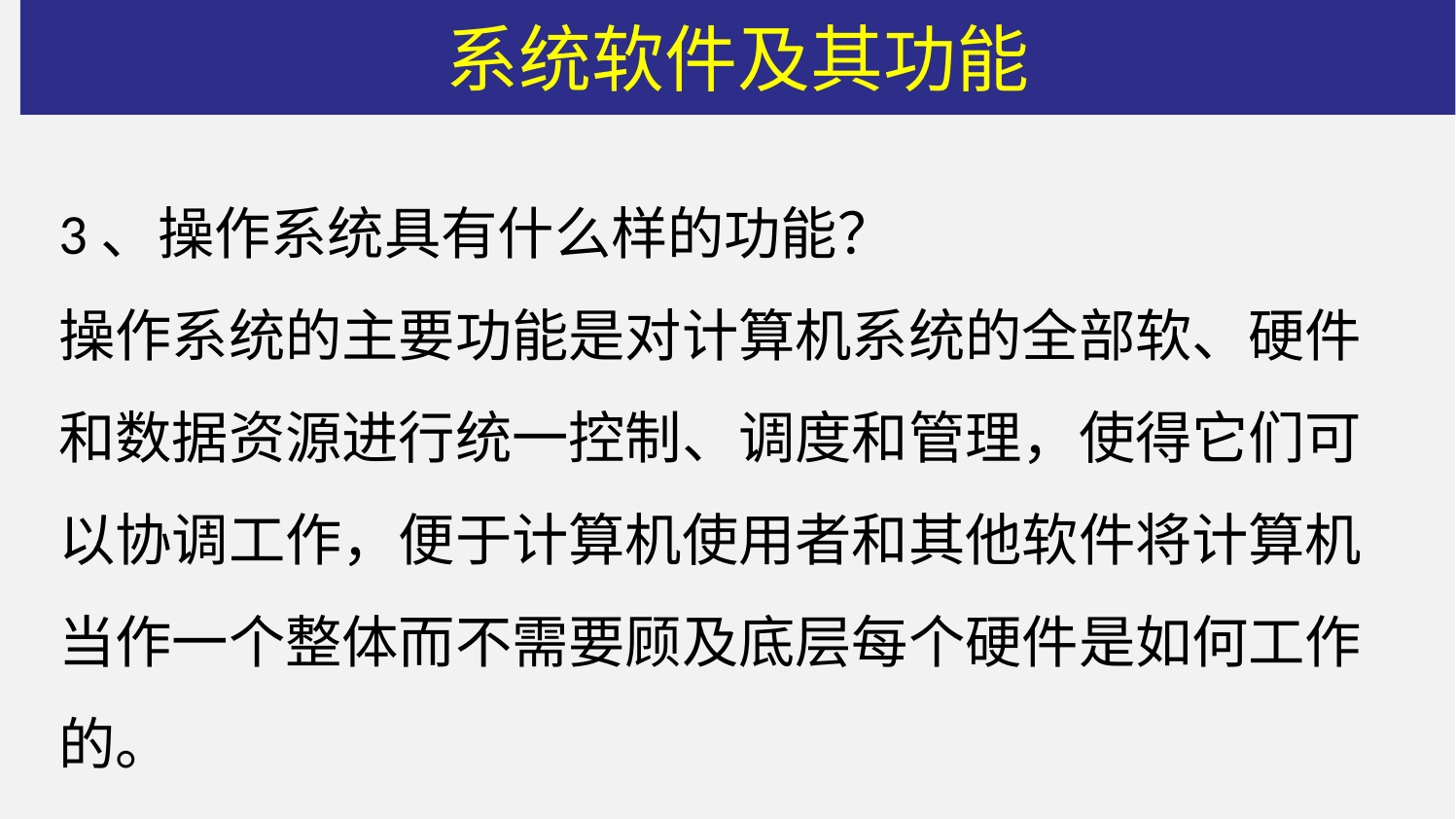

# 系统软件及其功能
3、操作系统具有什么样的功能？
操作系统的主要功能是对计算机系统的全部软、硬件和数据资源进行统一控制、调度和管理，使得它们可以协调工作，便于计算机使用者和其他软件将计算机当作一个整体而不需要顾及底层每个硬件是如何工作的。